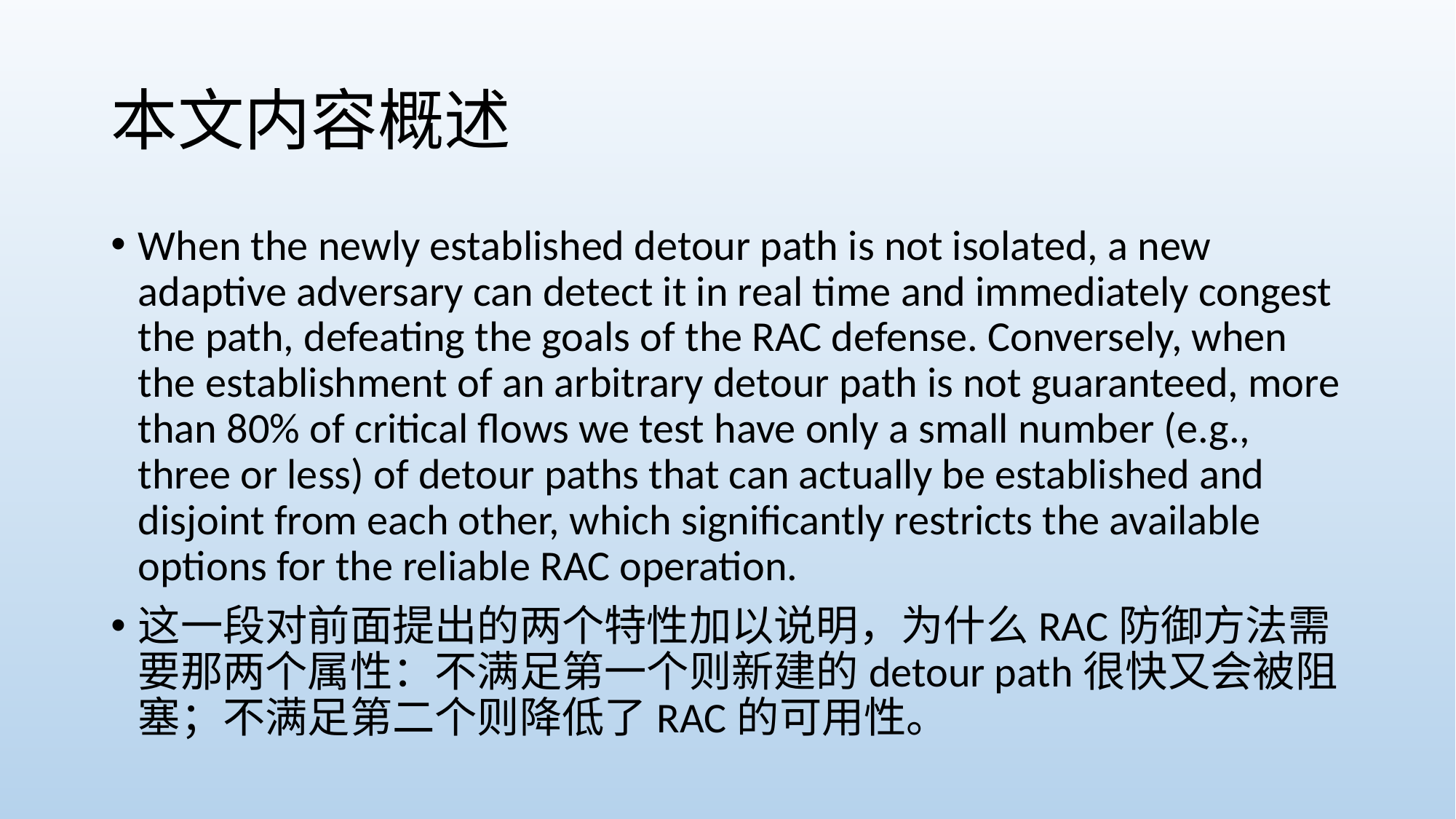

# 本文内容概述
When the newly established detour path is not isolated, a new adaptive adversary can detect it in real time and immediately congest the path, defeating the goals of the RAC defense. Conversely, when the establishment of an arbitrary detour path is not guaranteed, more than 80% of critical flows we test have only a small number (e.g., three or less) of detour paths that can actually be established and disjoint from each other, which significantly restricts the available options for the reliable RAC operation.
这一段对前面提出的两个特性加以说明，为什么RAC防御方法需要那两个属性：不满足第一个则新建的detour path很快又会被阻塞；不满足第二个则降低了RAC的可用性。